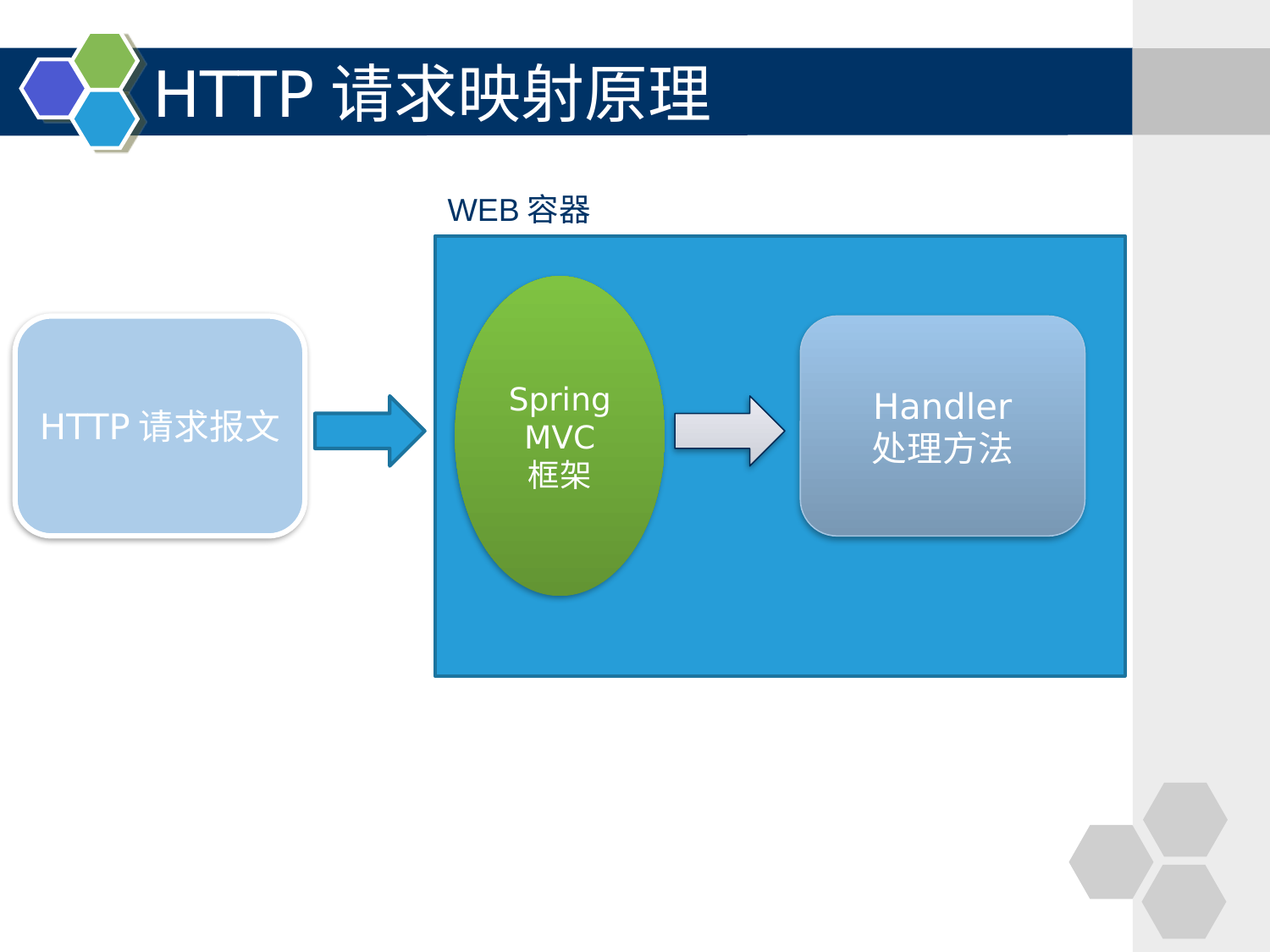

# HTTP请求映射原理
WEB容器

Spring
MVC
框架
HTTP请求报文
Handler
处理方法